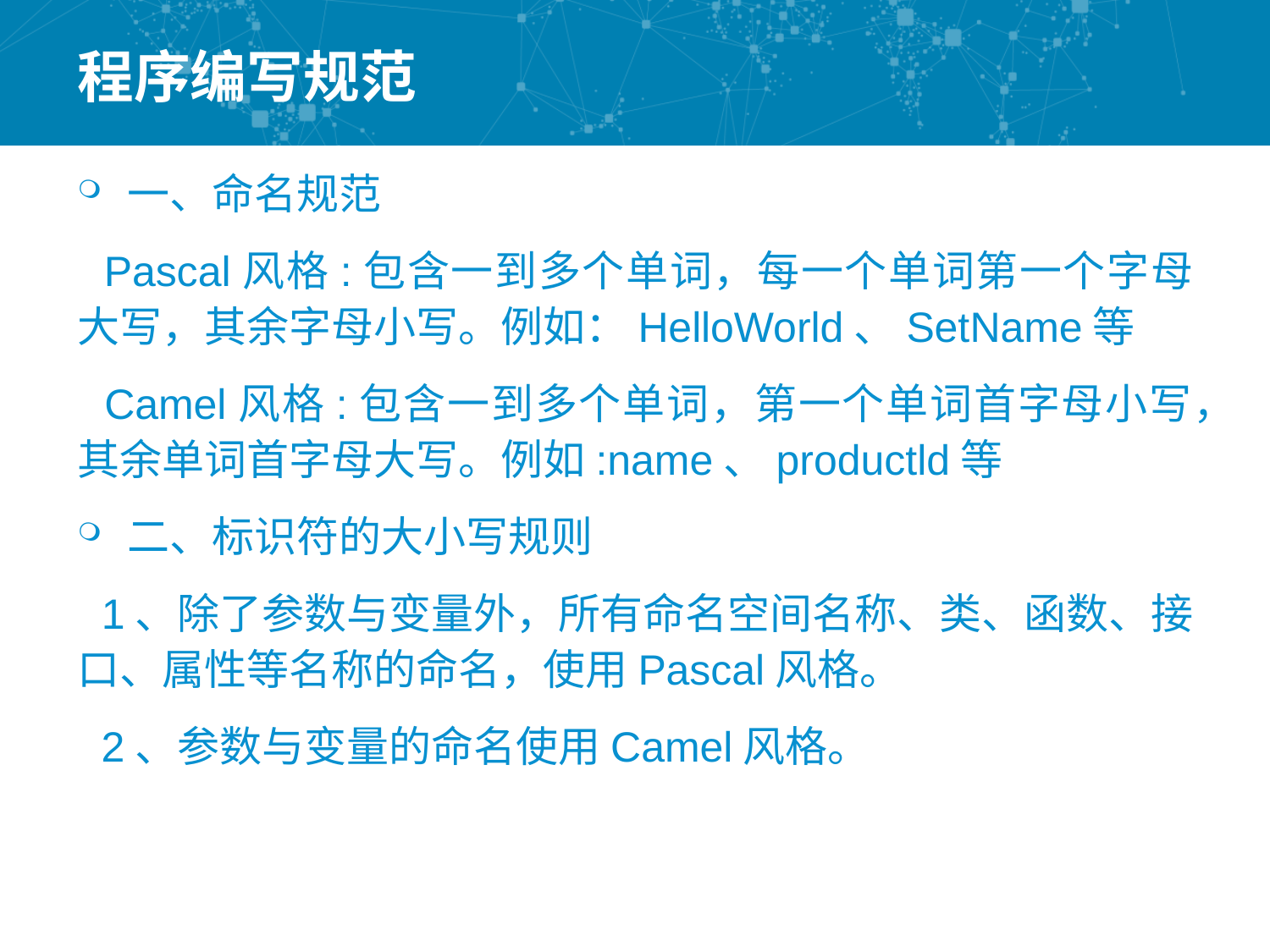

# 程序编写规范
一、命名规范
  Pascal风格:包含一到多个单词，每一个单词第一个字母大写，其余字母小写。例如：HelloWorld、SetName等
  Camel风格:包含一到多个单词，第一个单词首字母小写，其余单词首字母大写。例如:name、productld等
二、标识符的大小写规则
  1、除了参数与变量外，所有命名空间名称、类、函数、接口、属性等名称的命名，使用Pascal风格。
  2、参数与变量的命名使用Camel风格。

32